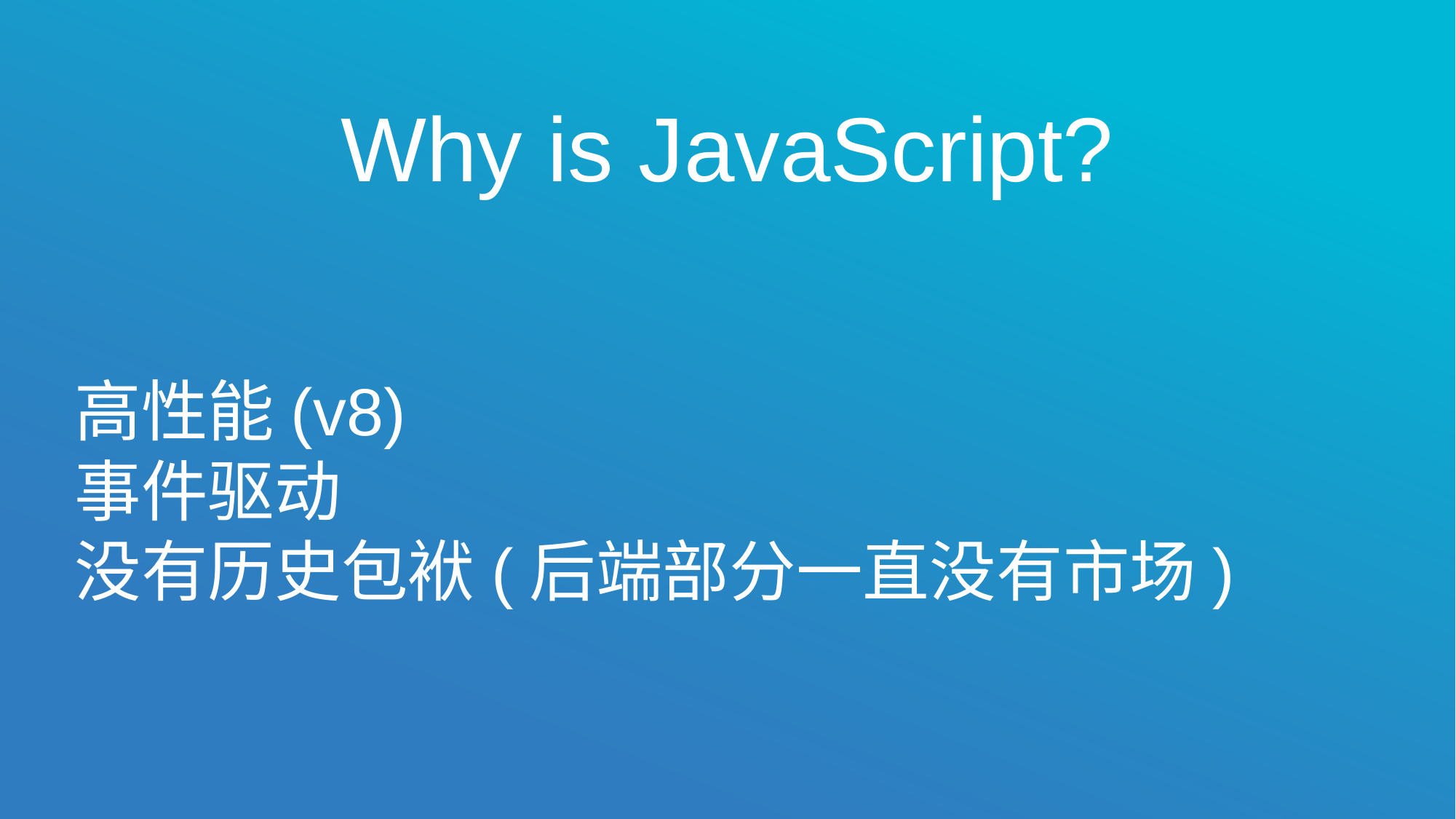

Why is JavaScript?
# 高性能(v8) 事件驱动 没有历史包袱(后端部分一直没有市场)